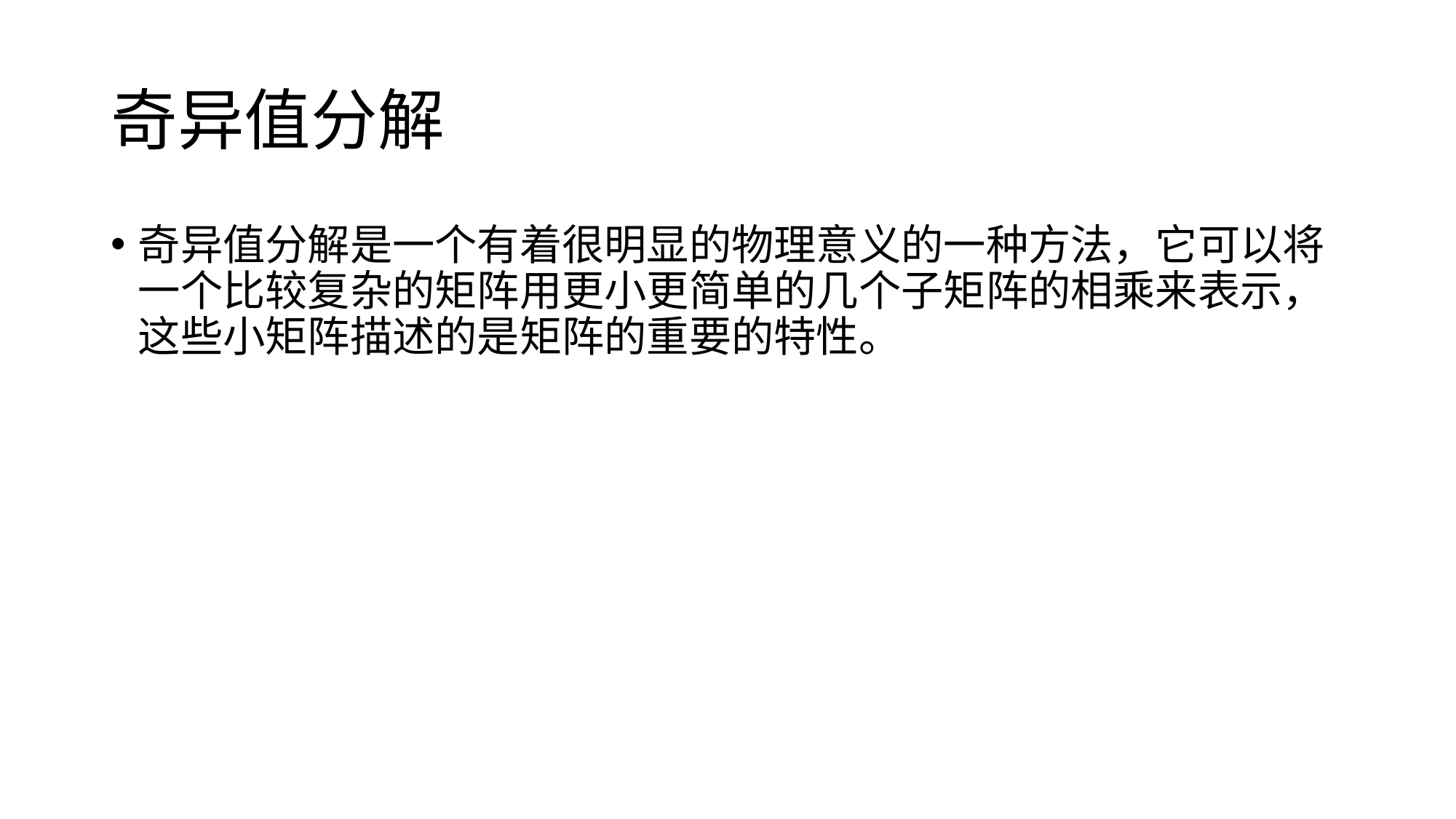

# 奇异值分解
奇异值分解是一个有着很明显的物理意义的一种方法，它可以将一个比较复杂的矩阵用更小更简单的几个子矩阵的相乘来表示，这些小矩阵描述的是矩阵的重要的特性。